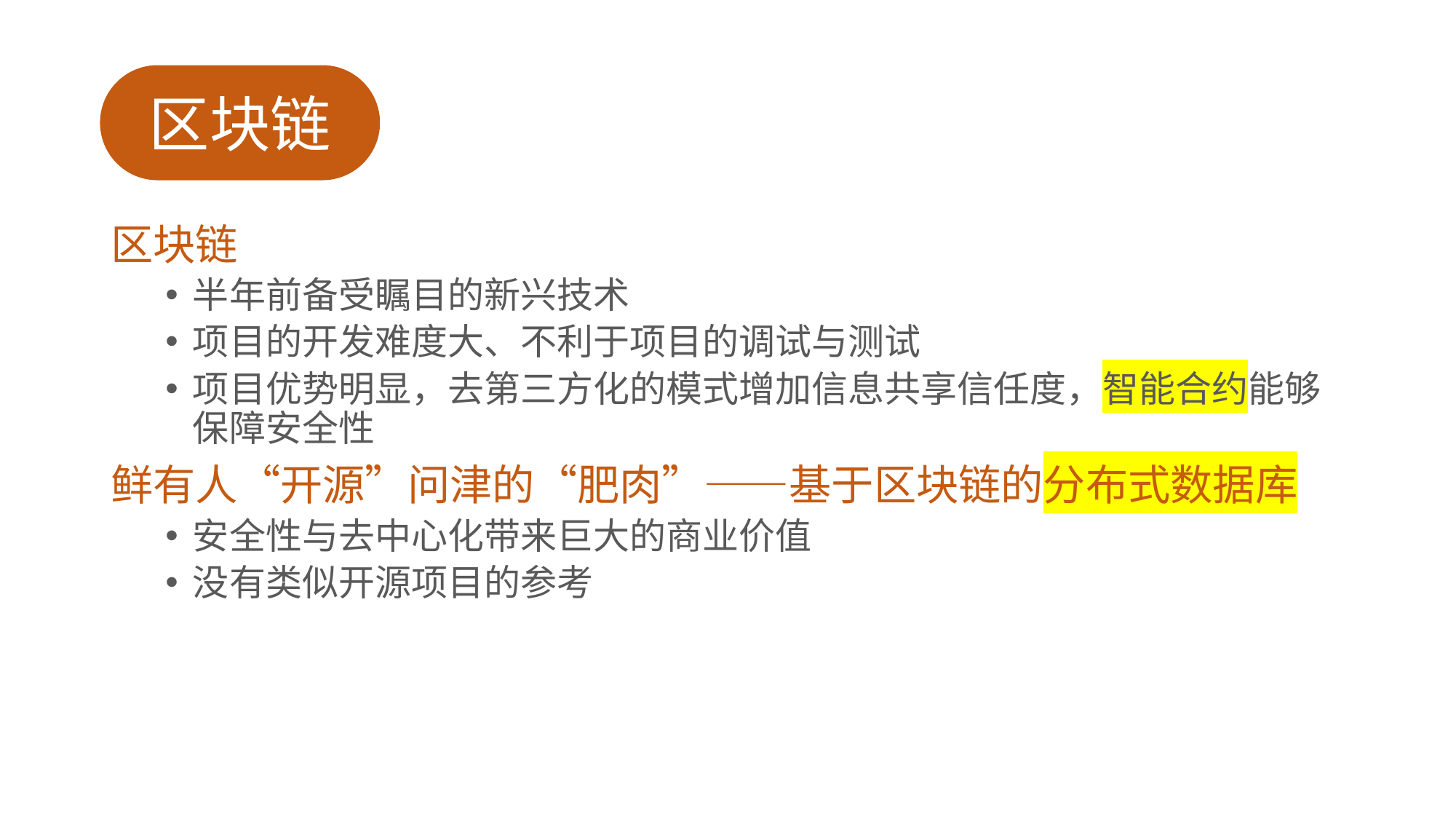

# 区块链
区块链
区块链
半年前备受瞩目的新兴技术
项目的开发难度大、不利于项目的调试与测试
项目优势明显，去第三方化的模式增加信息共享信任度，智能合约能够保障安全性
鲜有人“开源”问津的“肥肉”——基于区块链的分布式数据库
安全性与去中心化带来巨大的商业价值
没有类似开源项目的参考